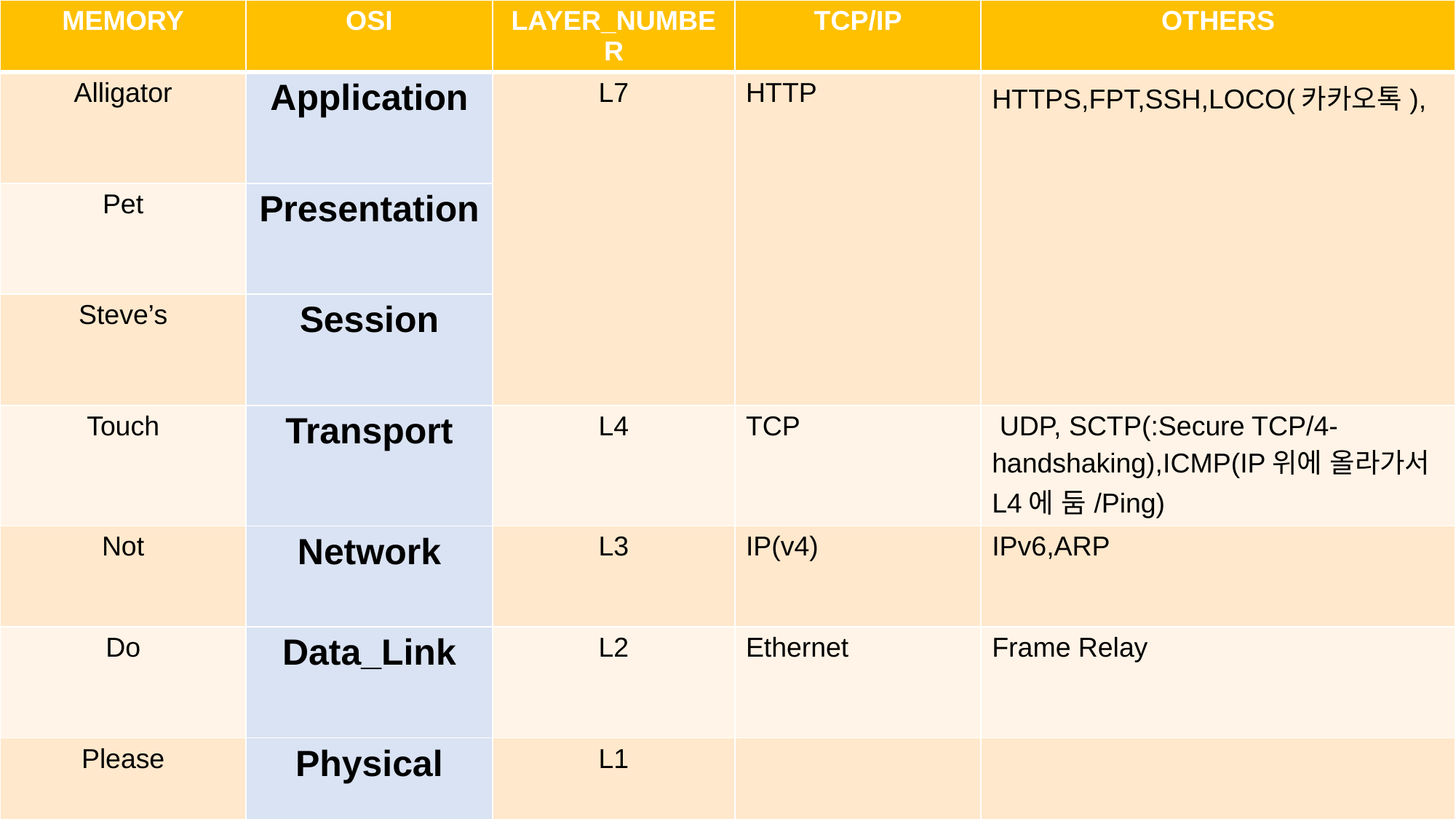

| MEMORY | OSI | LAYER\_NUMBER | TCP/IP | OTHERS |
| --- | --- | --- | --- | --- |
| Alligator | Application | L7 | HTTP | HTTPS,FPT,SSH,LOCO(카카오톡), |
| Pet | Presentation |  |  |  |
| Steve’s | Session |  |  |  |
| Touch | Transport | L4 | TCP | UDP, SCTP(:Secure TCP/4-handshaking),ICMP(IP위에 올라가서 L4에 둠/Ping) |
| Not | Network | L3 | IP(v4) | IPv6,ARP |
| Do | Data\_Link | L2 | Ethernet | Frame Relay |
| Please | Physical | L1 |  |  |